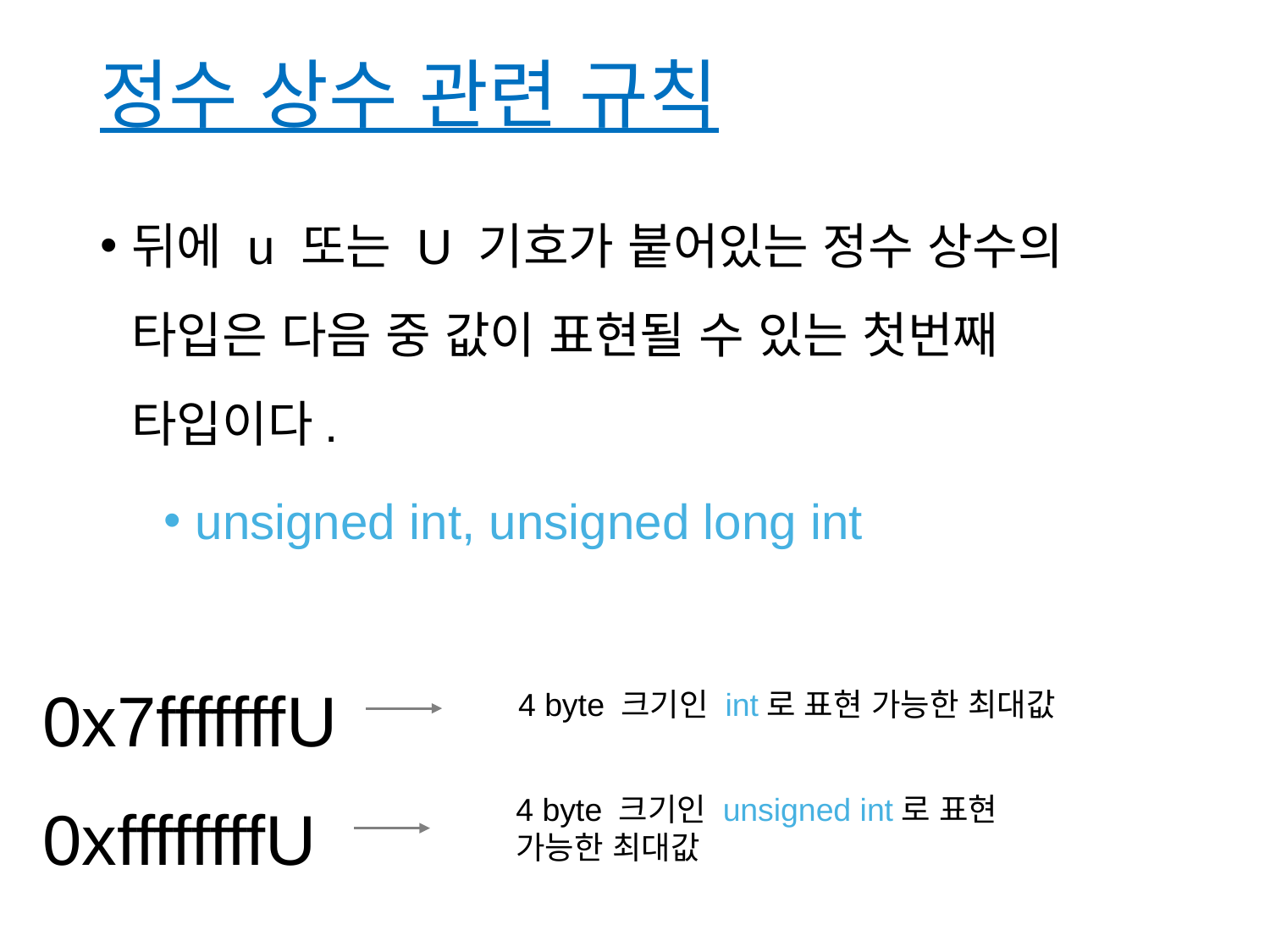

# 정수 상수 관련 규칙
뒤에 u 또는 U 기호가 붙어있는 정수 상수의 타입은 다음 중 값이 표현될 수 있는 첫번째 타입이다.
unsigned int, unsigned long int
0x7fffffffU
0xffffffffU
4 byte 크기인 int로 표현 가능한 최대값
4 byte 크기인 unsigned int로 표현
가능한 최대값